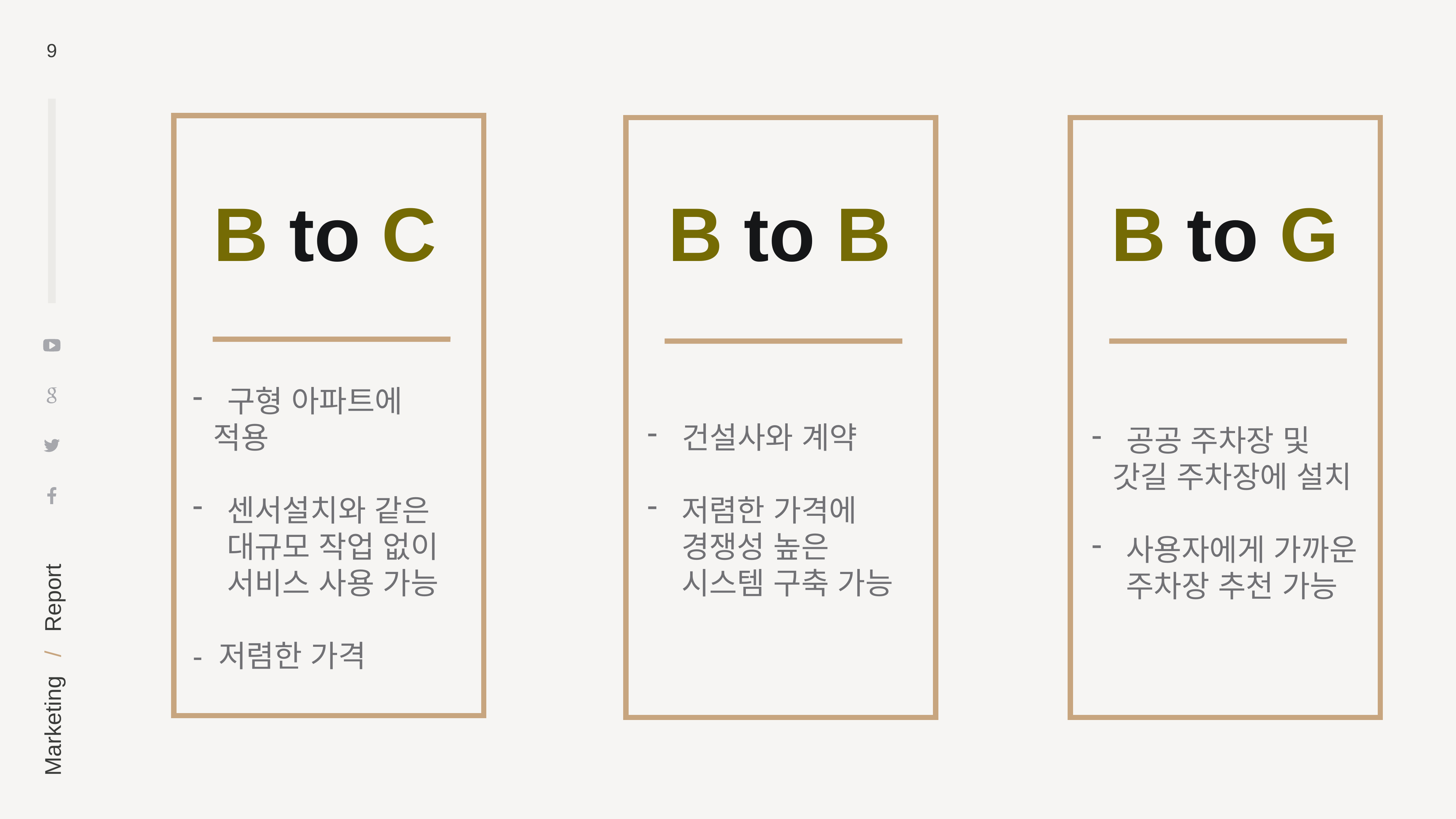

9

  B to C
  B to B
  B to G

 구형 아파트에    적용

센서설치와 같은 대규모 작업 없이 서비스 사용 가능

- 저렴한 가격

 공공 주차장 및 갓길 주차장에 설치

사용자에게 가까운 주차장 추천 가능

 건설사와 계약

저렴한 가격에 경쟁성 높은 시스템 구축 가능